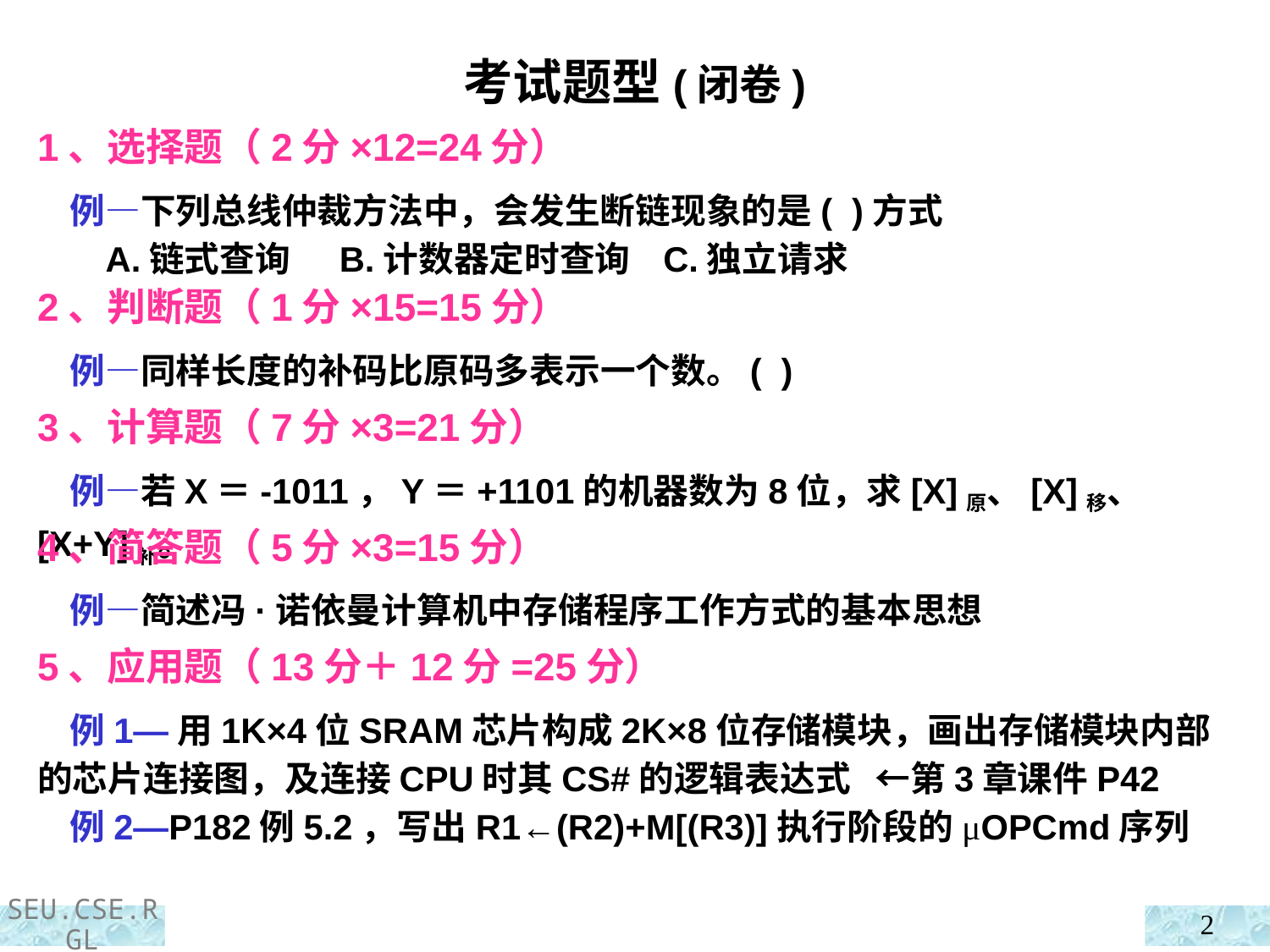

考试题型(闭卷)
1、选择题（2分×12=24分）
   例—下列总线仲裁方法中，会发生断链现象的是(  )方式
       A.链式查询     B.计数器定时查询   C.独立请求
2、判断题（1分×15=15分）
   例—同样长度的补码比原码多表示一个数。(  )
3、计算题（7分×3=21分）
   例—若X＝-1011，Y＝+1101的机器数为8位，求[X]原、[X]移、[X+Y]补。
4、简答题（5分×3=15分）
   例—简述冯·诺依曼计算机中存储程序工作方式的基本思想
5、应用题（13分＋12分=25分）
   例1—用1K×4位SRAM芯片构成2K×8位存储模块，画出存储模块内部的芯片连接图，及连接CPU时其CS#的逻辑表达式   ←第3章课件P42
   例2—P182例5.2，写出R1←(R2)+M[(R3)]执行阶段的μOPCmd序列
2